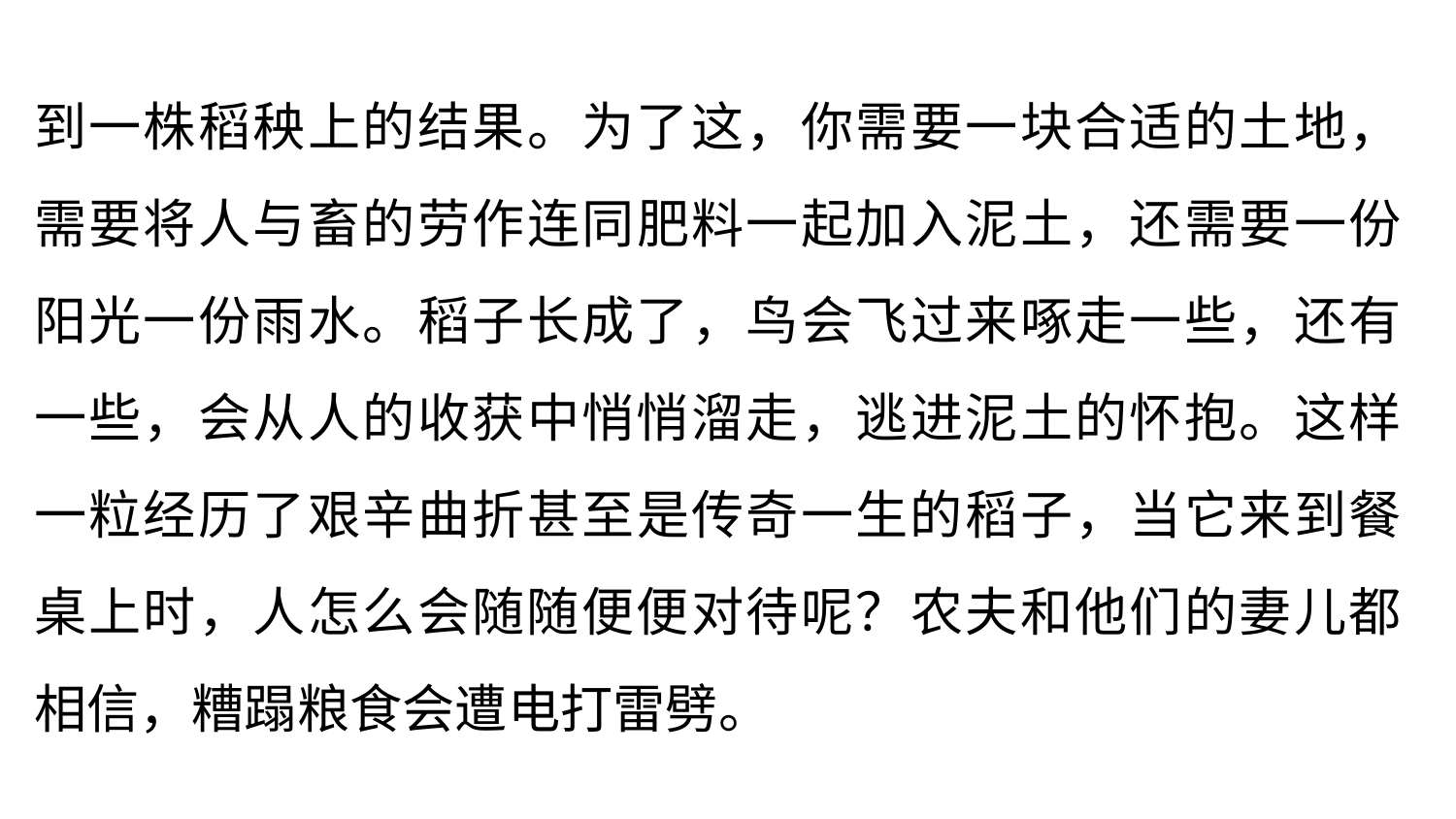

到一株稻秧上的结果。为了这，你需要一块合适的土地，需要将人与畜的劳作连同肥料一起加入泥土，还需要一份阳光一份雨水。稻子长成了，鸟会飞过来啄走一些，还有一些，会从人的收获中悄悄溜走，逃进泥土的怀抱。这样一粒经历了艰辛曲折甚至是传奇一生的稻子，当它来到餐桌上时，人怎么会随随便便对待呢？农夫和他们的妻儿都相信，糟蹋粮食会遭电打雷劈。